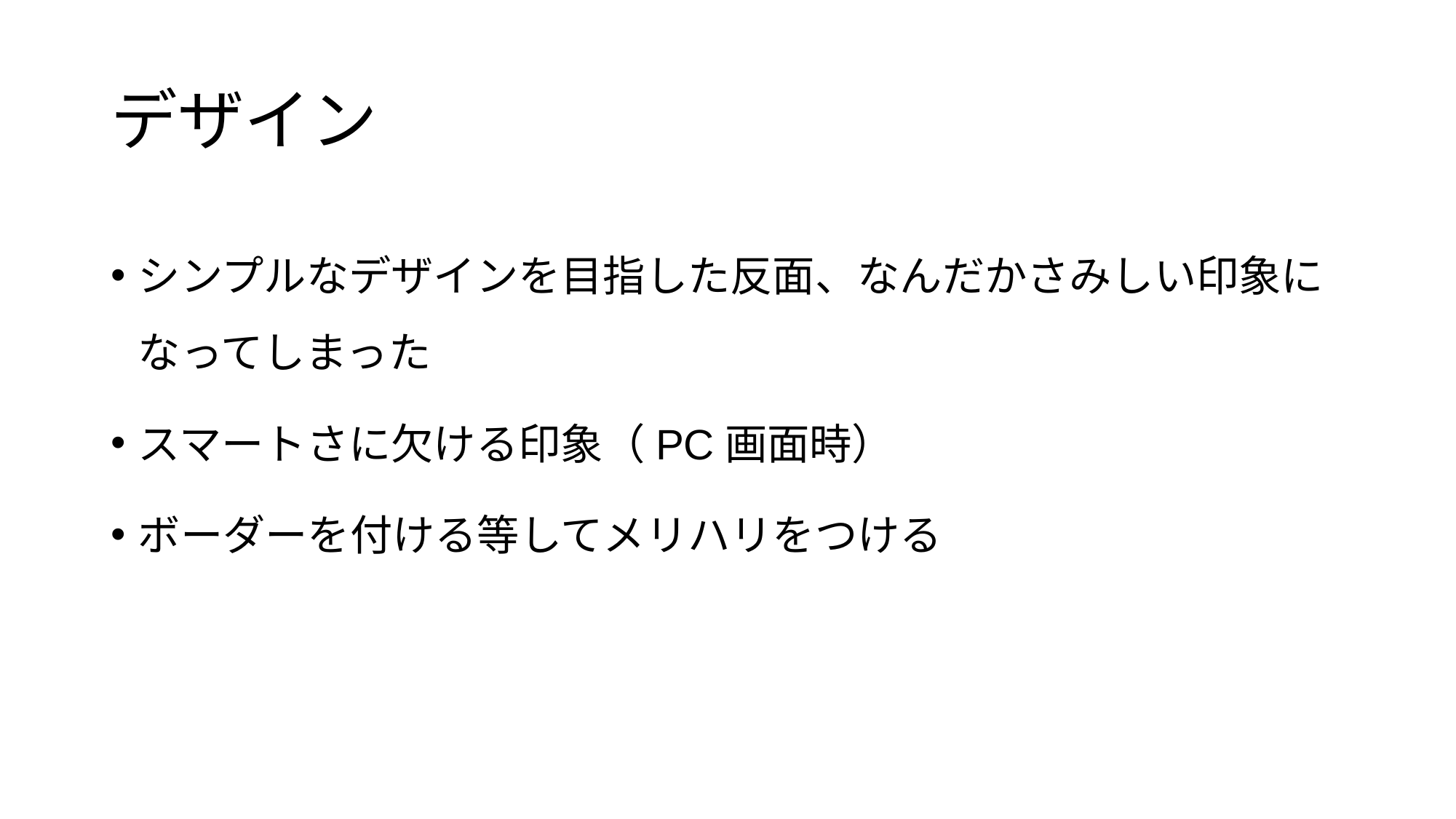

# デザイン
シンプルなデザインを目指した反面、なんだかさみしい印象になってしまった
スマートさに欠ける印象（PC画面時）
ボーダーを付ける等してメリハリをつける